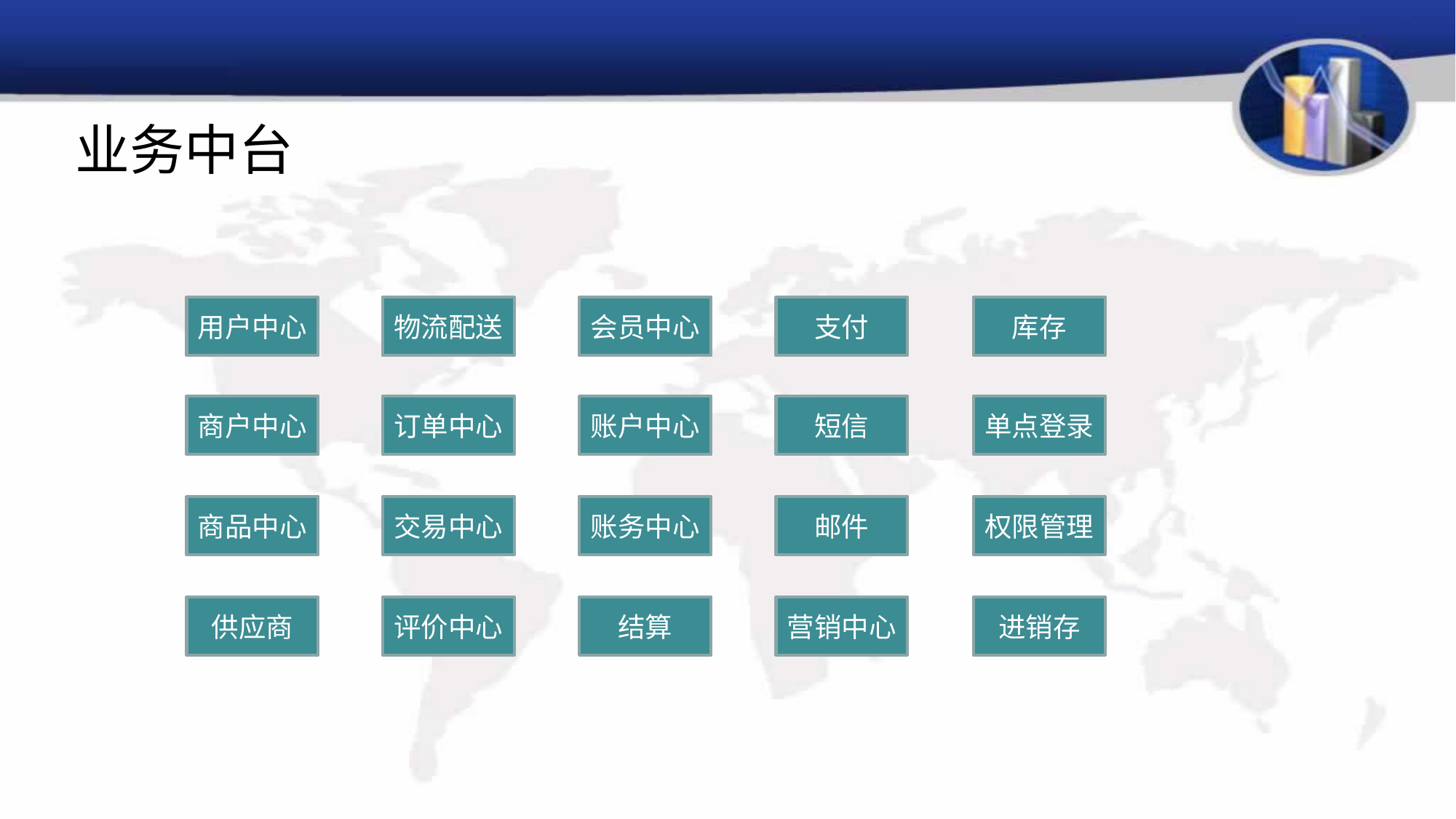

# 业务中台

用户中心
物流配送
会员中心
支付
库存
商户中心
订单中心
账户中心
短信
单点登录
商品中心
交易中心
账务中心
邮件
权限管理
供应商
评价中心
结算
营销中心
进销存